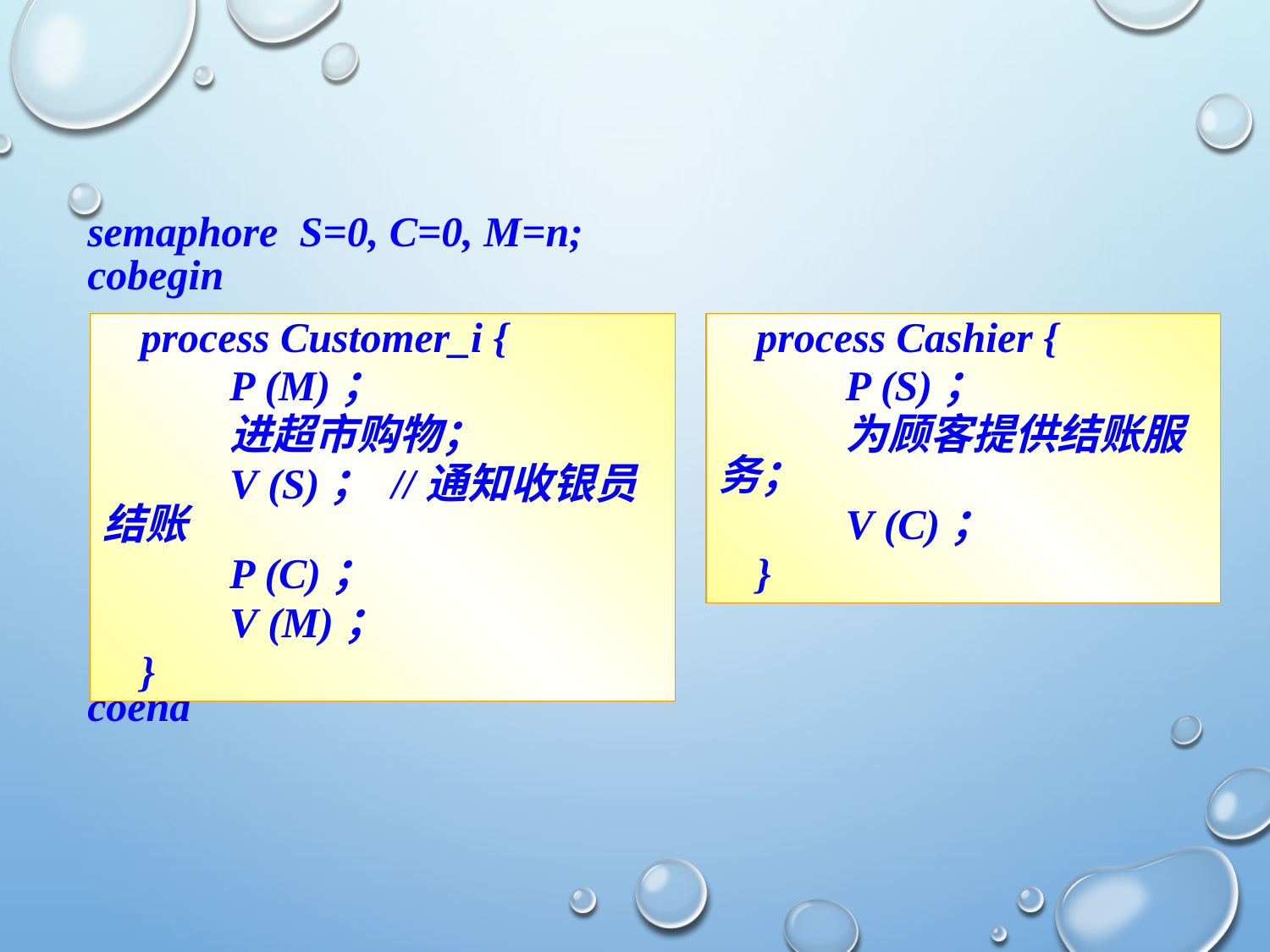

semaphore  S=0, C=0, M=n;
cobegin

coend
process Customer_i {
	P (M)；
	进超市购物；
	V (S)； //通知收银员结账
	P (C)；
	V (M)；
}
process Cashier {
	P (S)；
	为顾客提供结账服务；
	V (C)；
}
9